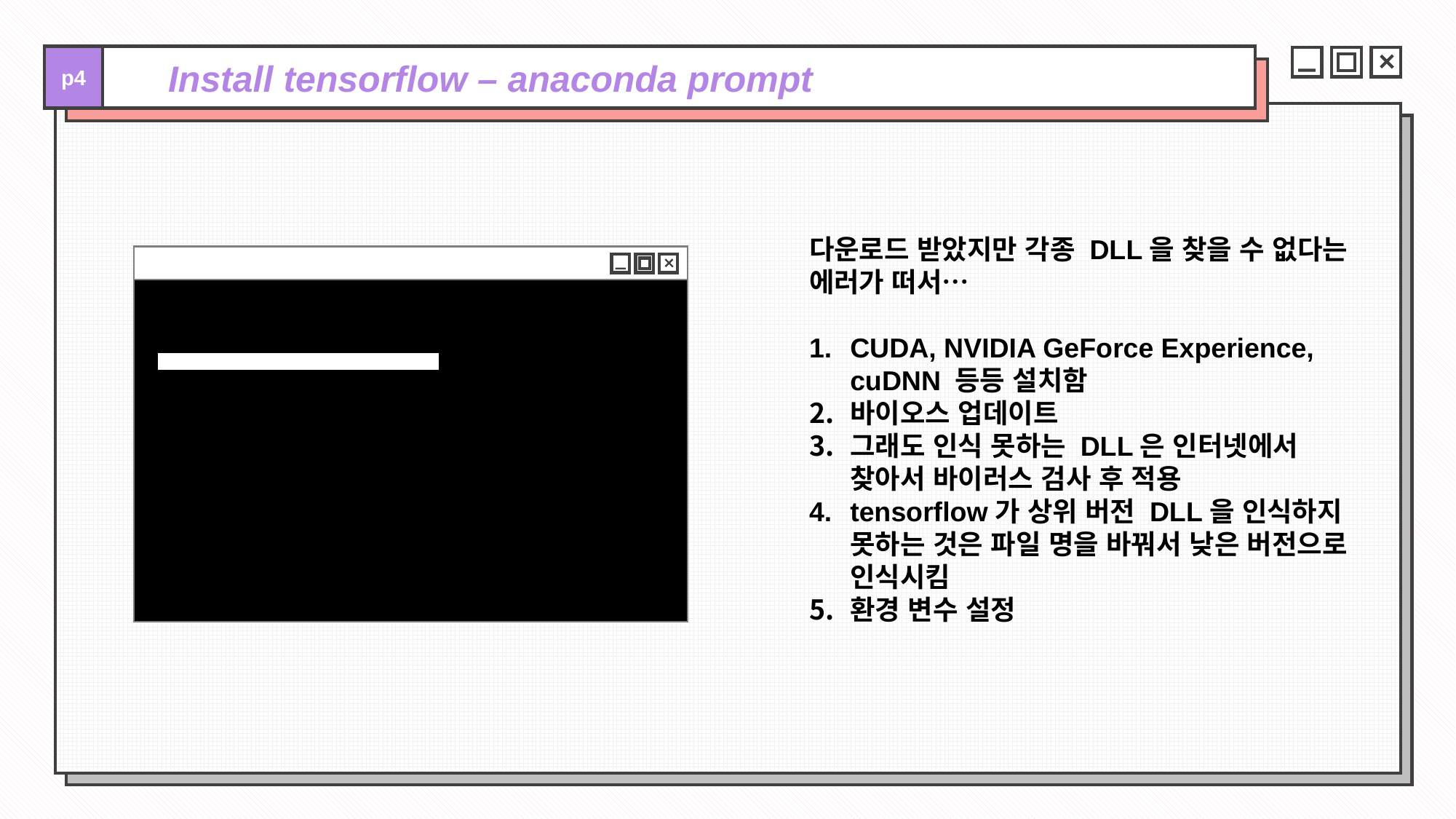

p4
Install tensorflow – anaconda prompt

다운로드 받았지만 각종 DLL을 찾을 수 없다는 에러가 떠서…

CUDA, NVIDIA GeForce Experience, cuDNN 등등 설치함
바이오스 업데이트
그래도 인식 못하는 DLL은 인터넷에서 찾아서 바이러스 검사 후 적용
tensorflow가 상위 버전 DLL을 인식하지 못하는 것은 파일 명을 바꿔서 낮은 버전으로 인식시킴
환경 변수 설정

(base) C:\Users\a>pip install tensorflow-gpu

Error! cudnn64_7.dll Not found!
Error! cublas64_10.dll Not found!
Error! cusparse64_10.dll Not found!
	.
	.
	.